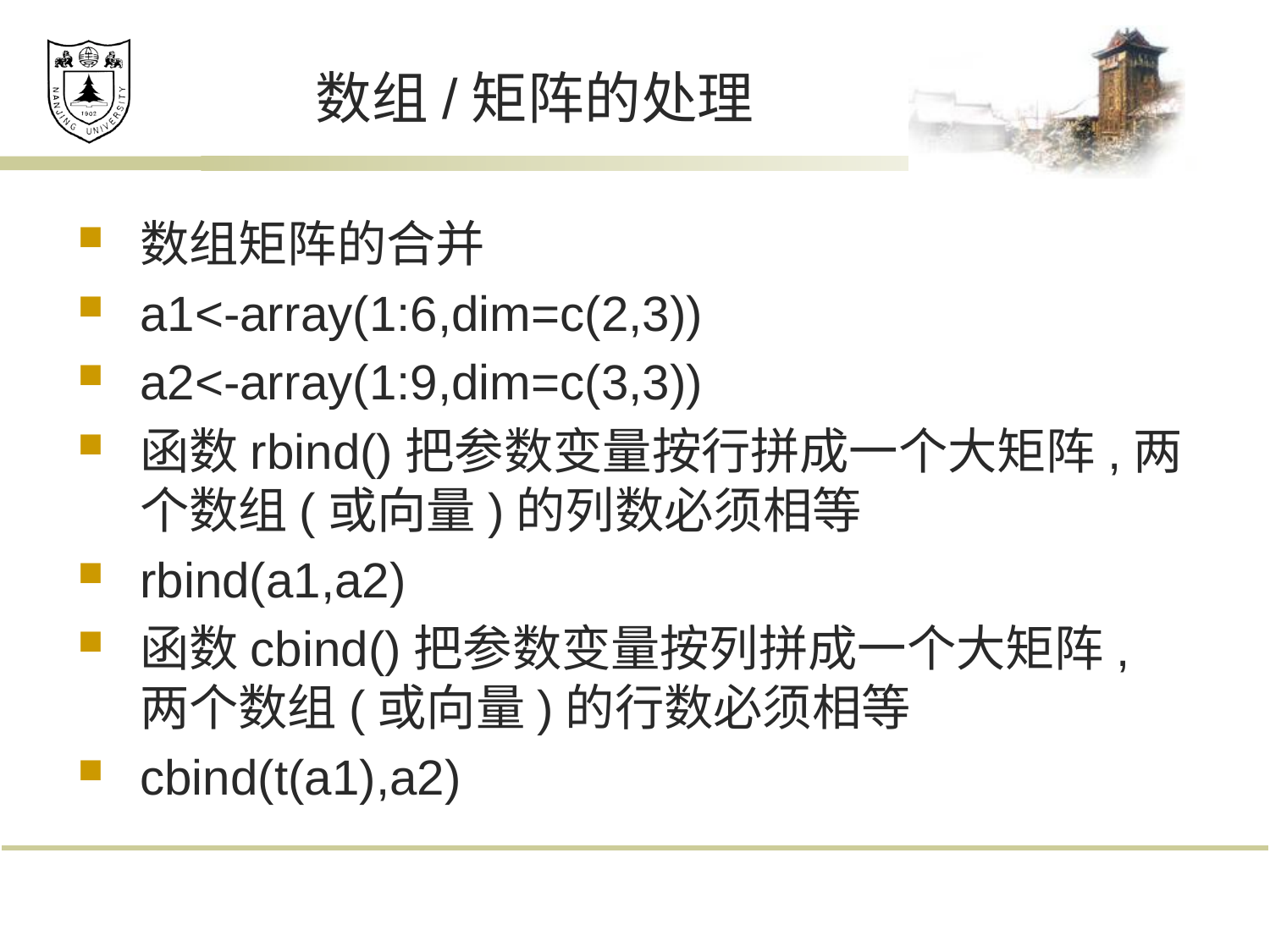

# 数组/矩阵的处理
数组矩阵的合并
a1<-array(1:6,dim=c(2,3))
a2<-array(1:9,dim=c(3,3))
函数rbind()把参数变量按行拼成一个大矩阵,两个数组(或向量)的列数必须相等
rbind(a1,a2)
函数cbind()把参数变量按列拼成一个大矩阵,两个数组(或向量)的行数必须相等
cbind(t(a1),a2)